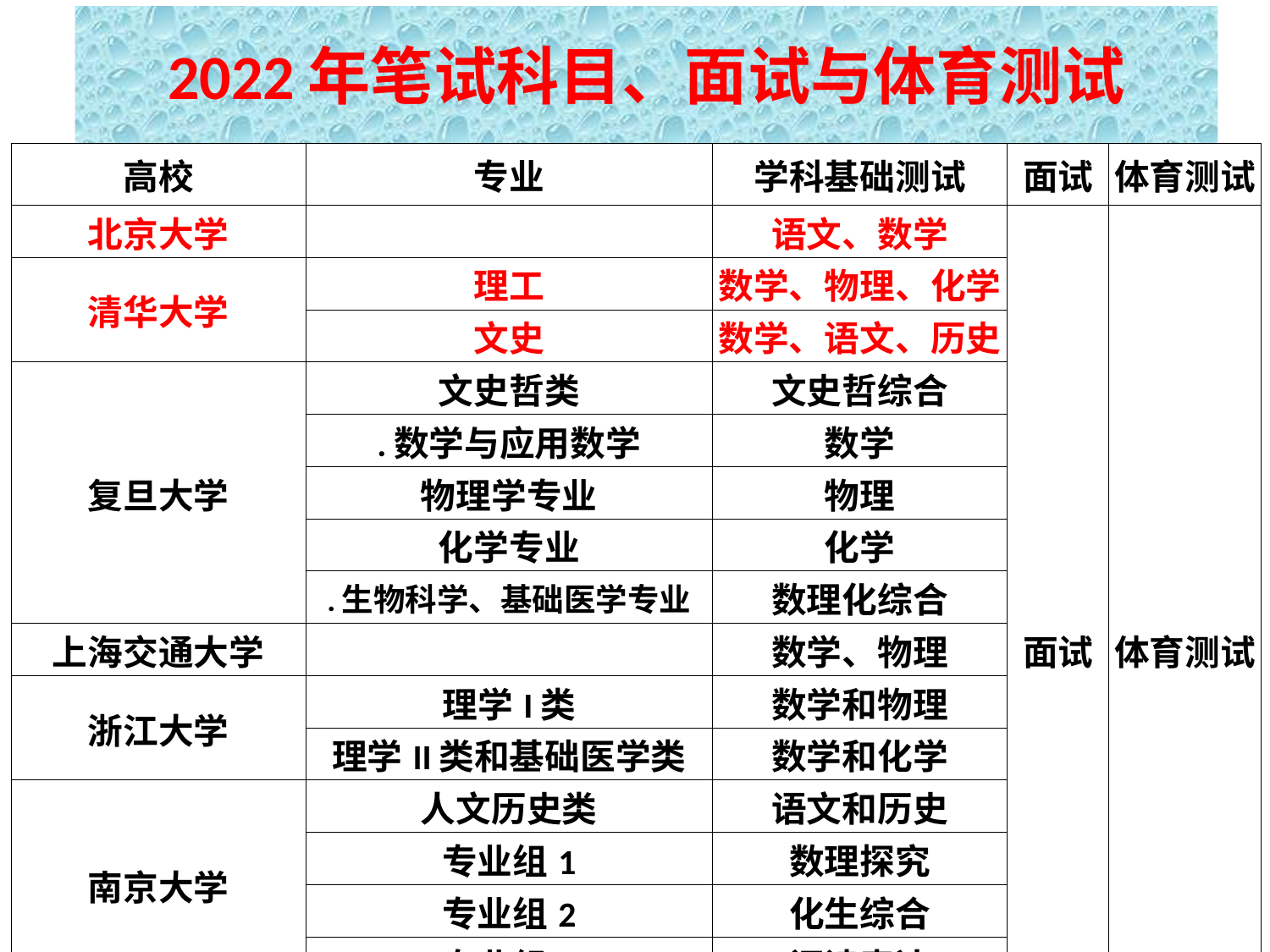

# 2022年笔试科目、面试与体育测试
| 高校 | 专业 | 学科基础测试 | 面试 | 体育测试 |
| --- | --- | --- | --- | --- |
| 北京大学 |  | 语文、数学 | 面试 | 体育测试 |
| 清华大学 | 理工 | 数学、物理、化学 |  |  |
|  | 文史 | 数学、语文、历史 |  |  |
| 复旦大学 | 文史哲类 | 文史哲综合 |  |  |
|  | .数学与应用数学 | 数学 |  |  |
|  | 物理学专业 | 物理 |  |  |
|  | 化学专业 | 化学 |  |  |
|  | .生物科学、基础医学专业 | 数理化综合 |  |  |
| 上海交通大学 |  | 数学、物理 |  |  |
| 浙江大学 | 理学I类 | 数学和物理 |  |  |
|  | 理学II类和基础医学类 | 数学和化学 |  |  |
| 南京大学 | 人文历史类 | 语文和历史 |  |  |
|  | 专业组1 | 数理探究 |  |  |
|  | 专业组2 | 化生综合 |  |  |
|  | 专业组3 | 阅读表达 |  |  |
| 中国科学技术大学 |  | 数学、物理 |  |  |
| 中国人民大学 |  | 专业测试 |  |  |